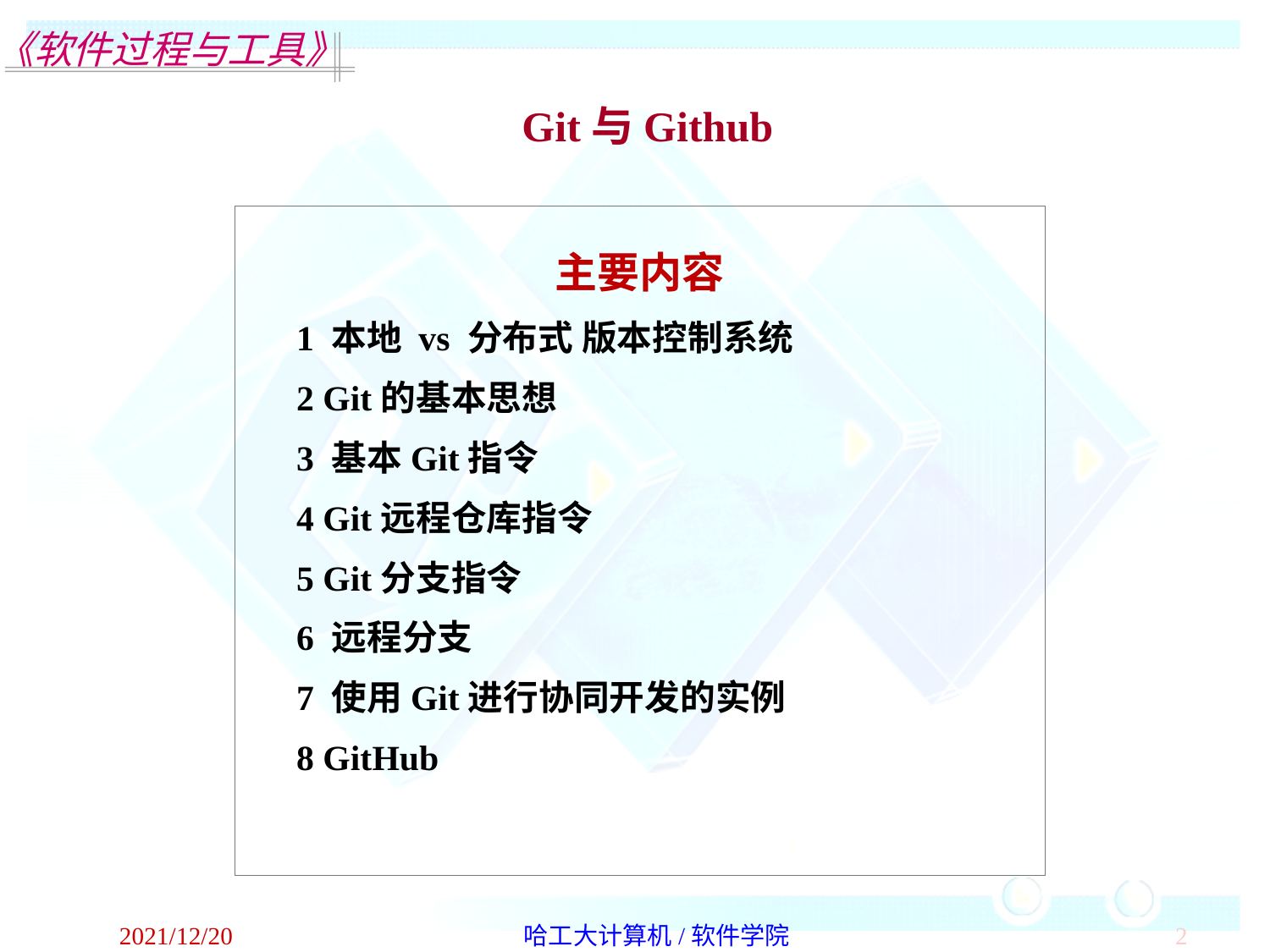

Git与Github

主要内容
1 本地 vs 分布式 版本控制系统
2 Git的基本思想
3 基本Git指令
4 Git远程仓库指令
5 Git分支指令
6 远程分支
7 使用Git进行协同开发的实例
8 GitHub